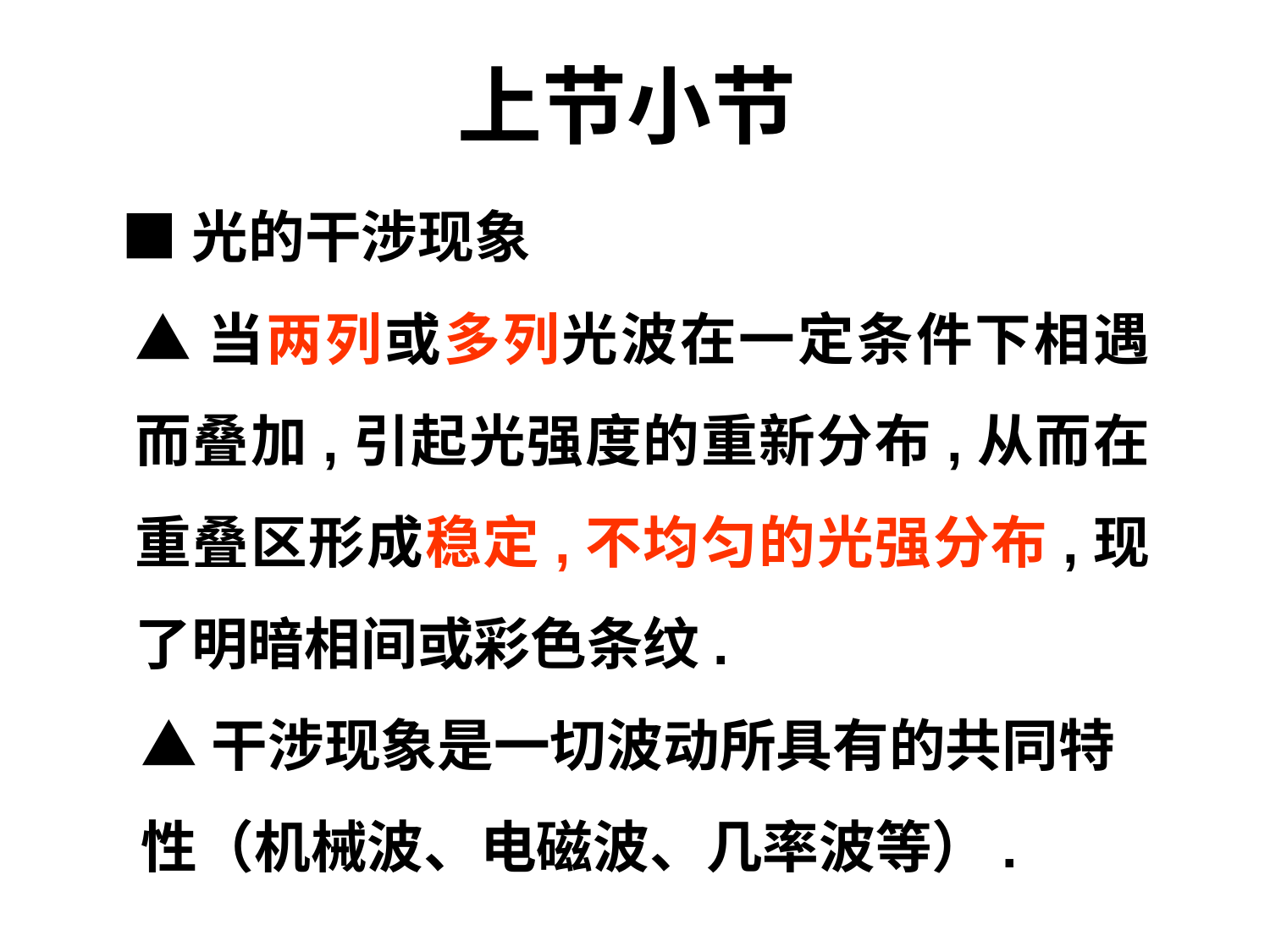

上节小节
■光的干涉现象
▲当两列或多列光波在一定条件下相遇而叠加,引起光强度的重新分布,从而在重叠区形成稳定,不均匀的光强分布,现了明暗相间或彩色条纹.
▲干涉现象是一切波动所具有的共同特性（机械波、电磁波、几率波等）.